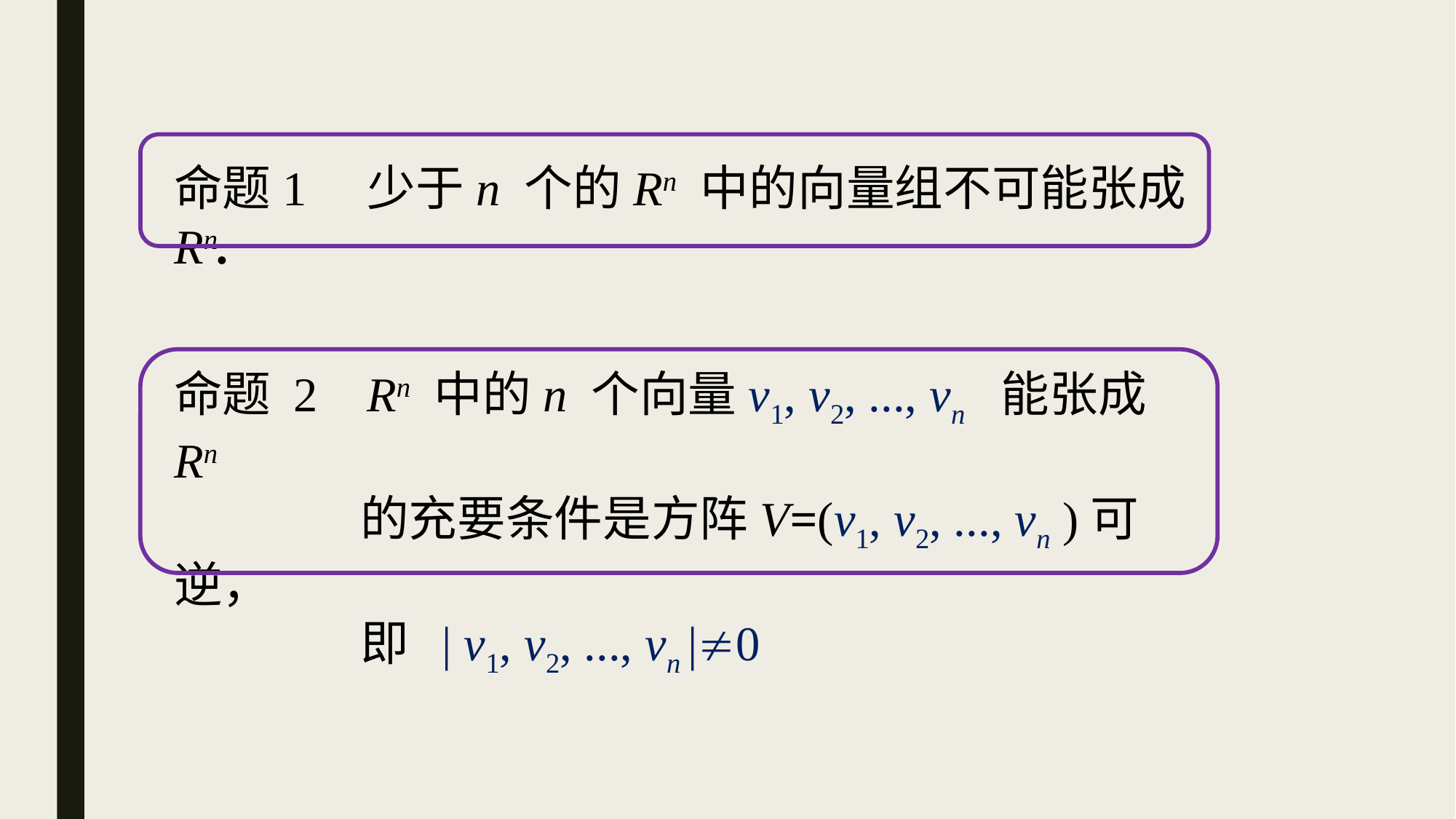

命题1    少于n 个的Rn 中的向量组不可能张成Rn.

命题 2    Rn 中的n 个向量v1, v2, ..., vn  能张成Rn
                的充要条件是方阵V=(v1, v2, ..., vn )可逆，
                即  | v1, v2, ..., vn |≠0